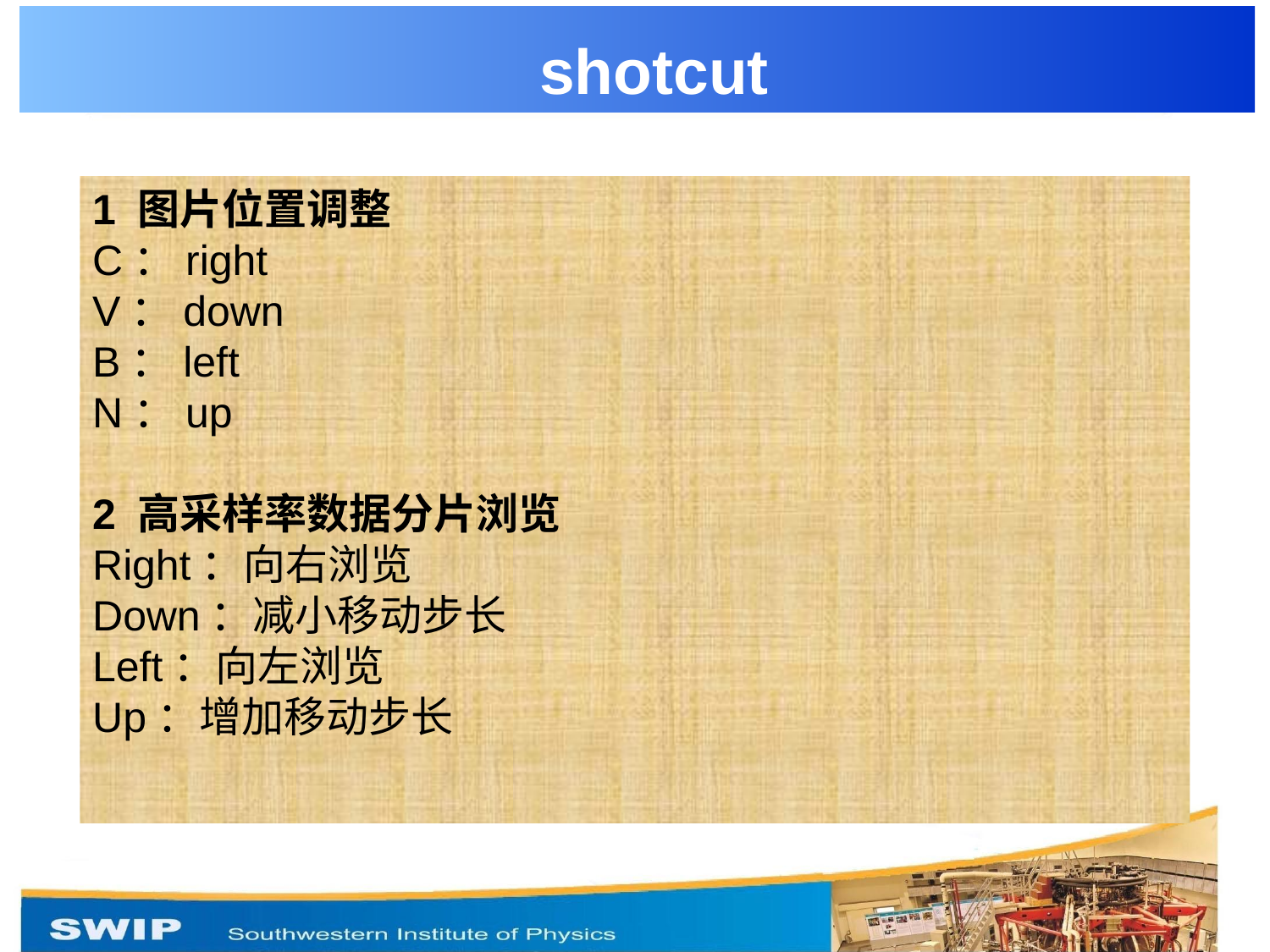

shotcut
1 图片位置调整
C：right
V：down
B：left
N：up

2 高采样率数据分片浏览
Right：向右浏览
Down：减小移动步长
Left：向左浏览
Up：增加移动步长